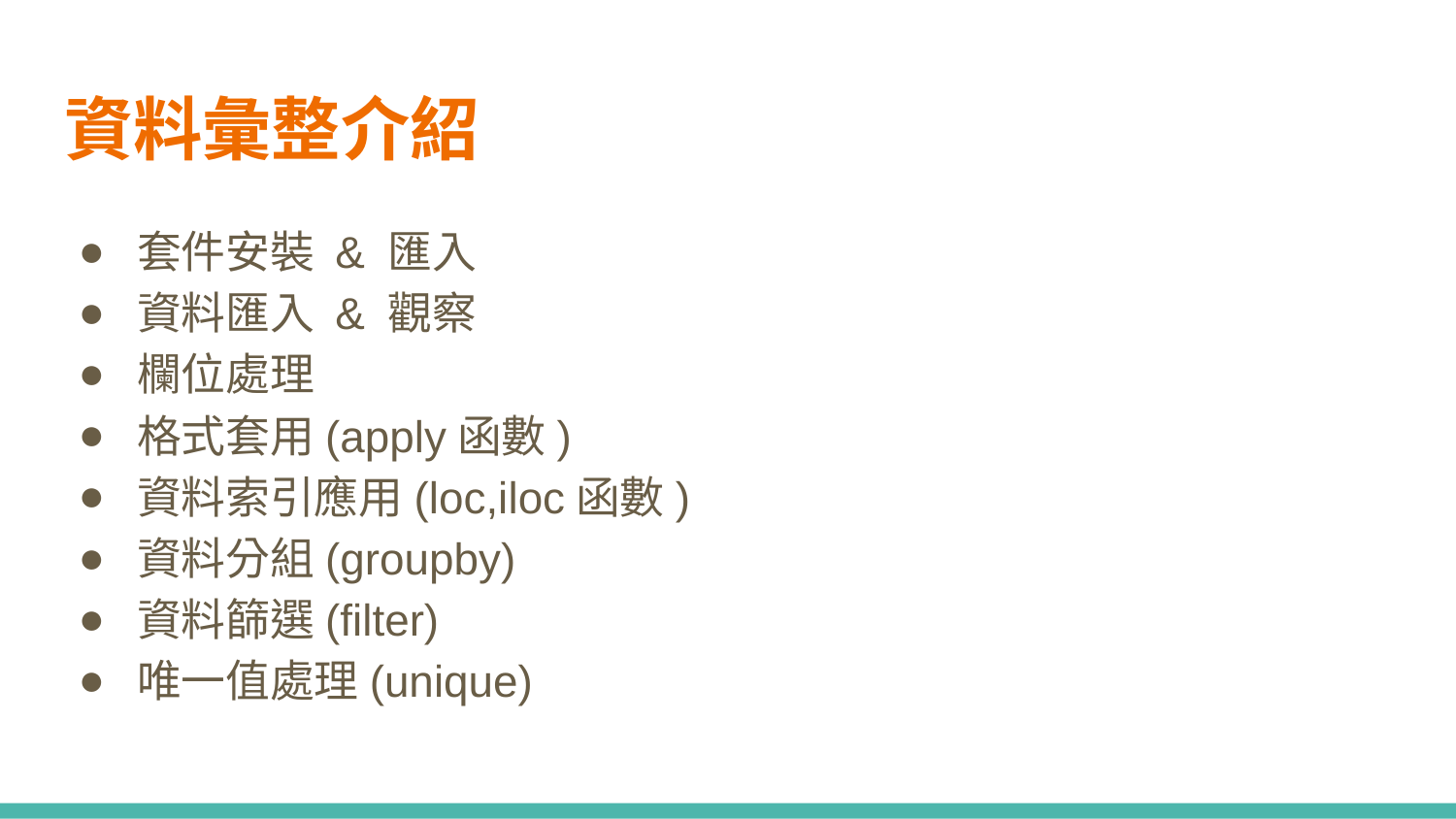

# 資料彙整介紹
套件安裝 & 匯入
資料匯入 & 觀察
欄位處理
格式套用(apply函數)
資料索引應用(loc,iloc函數)
資料分組(groupby)
資料篩選(filter)
唯一值處理(unique)